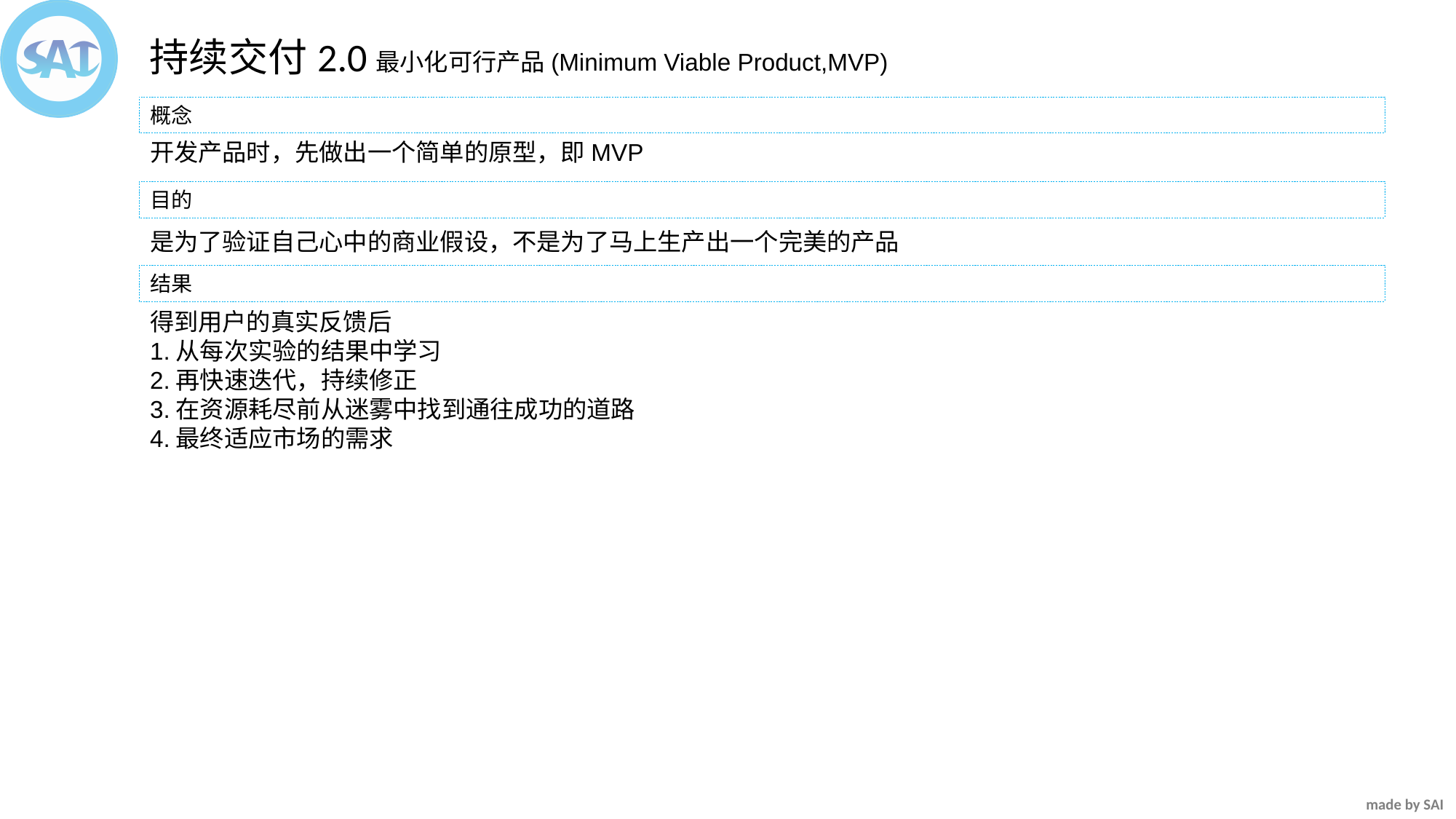

持续交付2.0
最小化可行产品(Minimum Viable Product,MVP)
概念
开发产品时，先做出一个简单的原型，即MVP
目的
是为了验证自己心中的商业假设，不是为了马上生产出一个完美的产品
结果
得到用户的真实反馈后
1.从每次实验的结果中学习
2.再快速迭代，持续修正
3.在资源耗尽前从迷雾中找到通往成功的道路
4.最终适应市场的需求